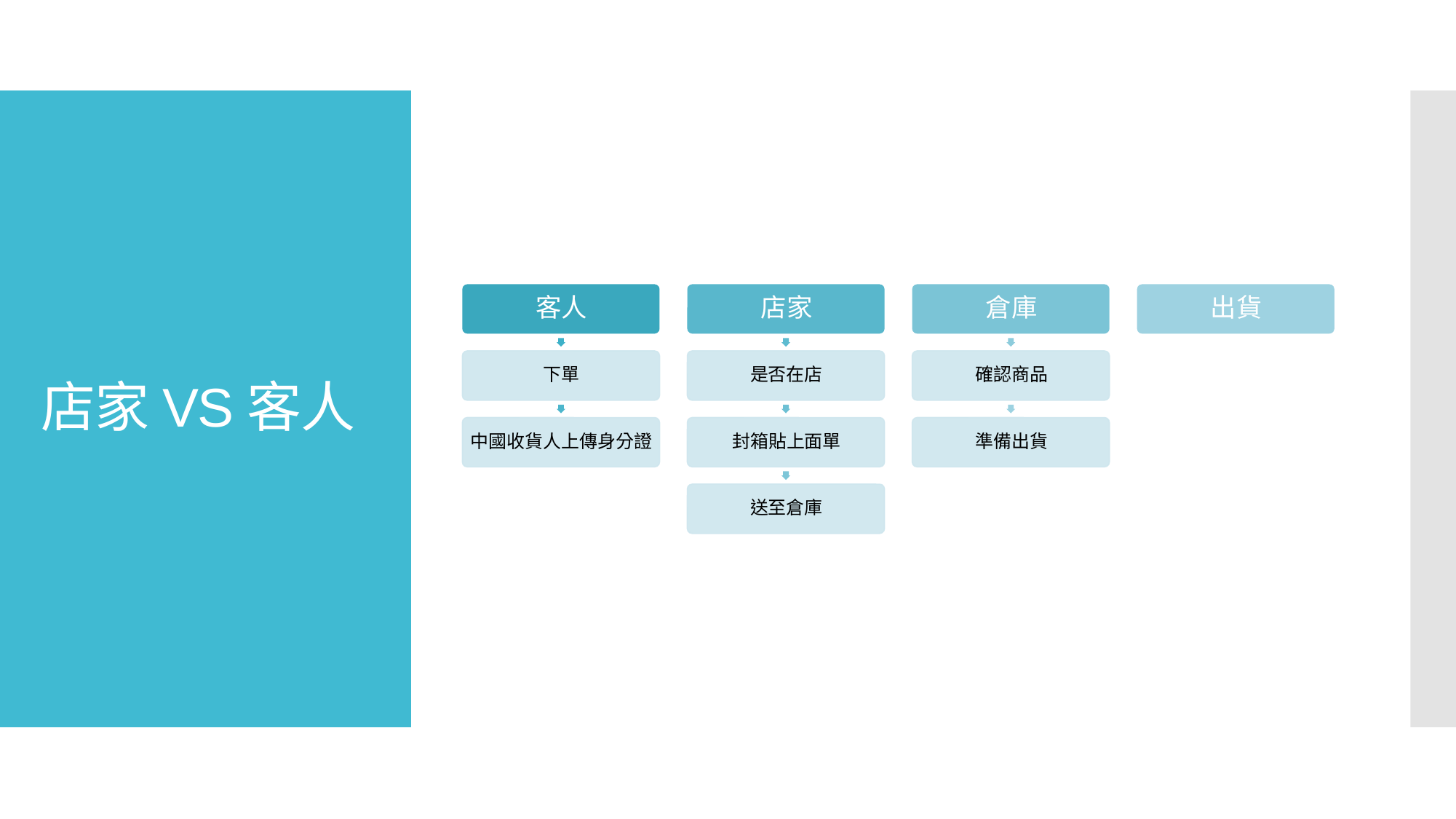

客人
下單
中國收貨人上傳身分證
店家
是否在店
封箱貼上面單
送至倉庫
倉庫
確認商品
準備出貨
出貨
# 店家VS客人